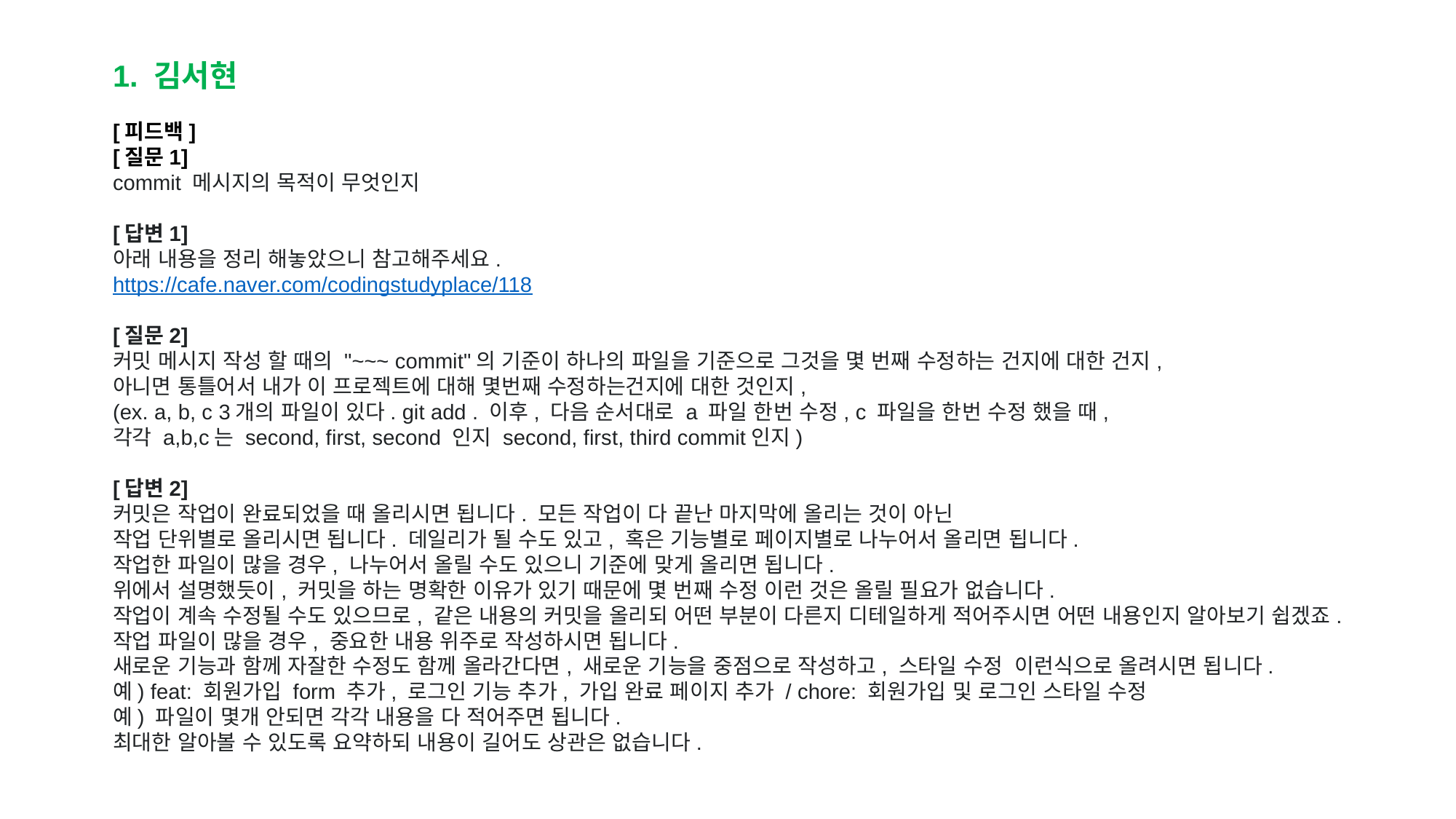

1. 김서현

[피드백]
[질문1]
commit 메시지의 목적이 무엇인지

[답변1]
아래 내용을 정리 해놓았으니 참고해주세요.
https://cafe.naver.com/codingstudyplace/118

[질문2]
커밋 메시지 작성 할 때의 "~~~ commit"의 기준이 하나의 파일을 기준으로 그것을 몇 번째 수정하는 건지에 대한 건지,
아니면 통틀어서 내가 이 프로젝트에 대해 몇번째 수정하는건지에 대한 것인지,
(ex. a, b, c 3개의 파일이 있다. git add . 이후, 다음 순서대로 a 파일 한번 수정, c 파일을 한번 수정 했을 때,
각각 a,b,c는 second, first, second 인지 second, first, third commit인지)
[답변2]
커밋은 작업이 완료되었을 때 올리시면 됩니다. 모든 작업이 다 끝난 마지막에 올리는 것이 아닌
작업 단위별로 올리시면 됩니다. 데일리가 될 수도 있고, 혹은 기능별로 페이지별로 나누어서 올리면 됩니다.
작업한 파일이 많을 경우, 나누어서 올릴 수도 있으니 기준에 맞게 올리면 됩니다.
위에서 설명했듯이, 커밋을 하는 명확한 이유가 있기 때문에 몇 번째 수정 이런 것은 올릴 필요가 없습니다.
작업이 계속 수정될 수도 있으므로, 같은 내용의 커밋을 올리되 어떤 부분이 다른지 디테일하게 적어주시면 어떤 내용인지 알아보기 쉽겠죠.
작업 파일이 많을 경우, 중요한 내용 위주로 작성하시면 됩니다.
새로운 기능과 함께 자잘한 수정도 함께 올라간다면, 새로운 기능을 중점으로 작성하고, 스타일 수정  이런식으로 올려시면 됩니다.
예) feat: 회원가입 form 추가, 로그인 기능 추가, 가입 완료 페이지 추가 / chore: 회원가입 및 로그인 스타일 수정
예) 파일이 몇개 안되면 각각 내용을 다 적어주면 됩니다.
최대한 알아볼 수 있도록 요약하되 내용이 길어도 상관은 없습니다.